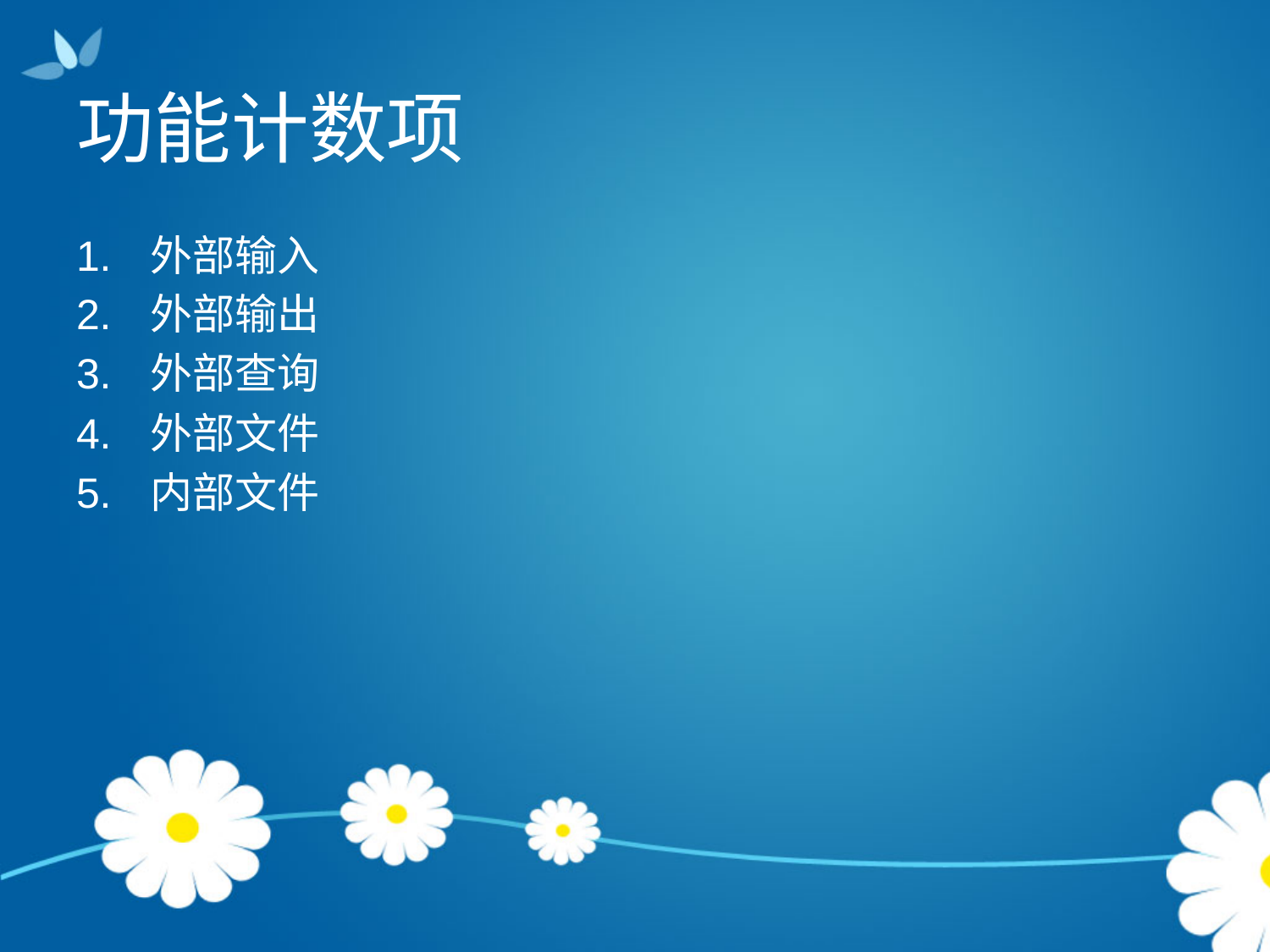

# 功能计数项
外部输入
外部输出
外部查询
外部文件
内部文件